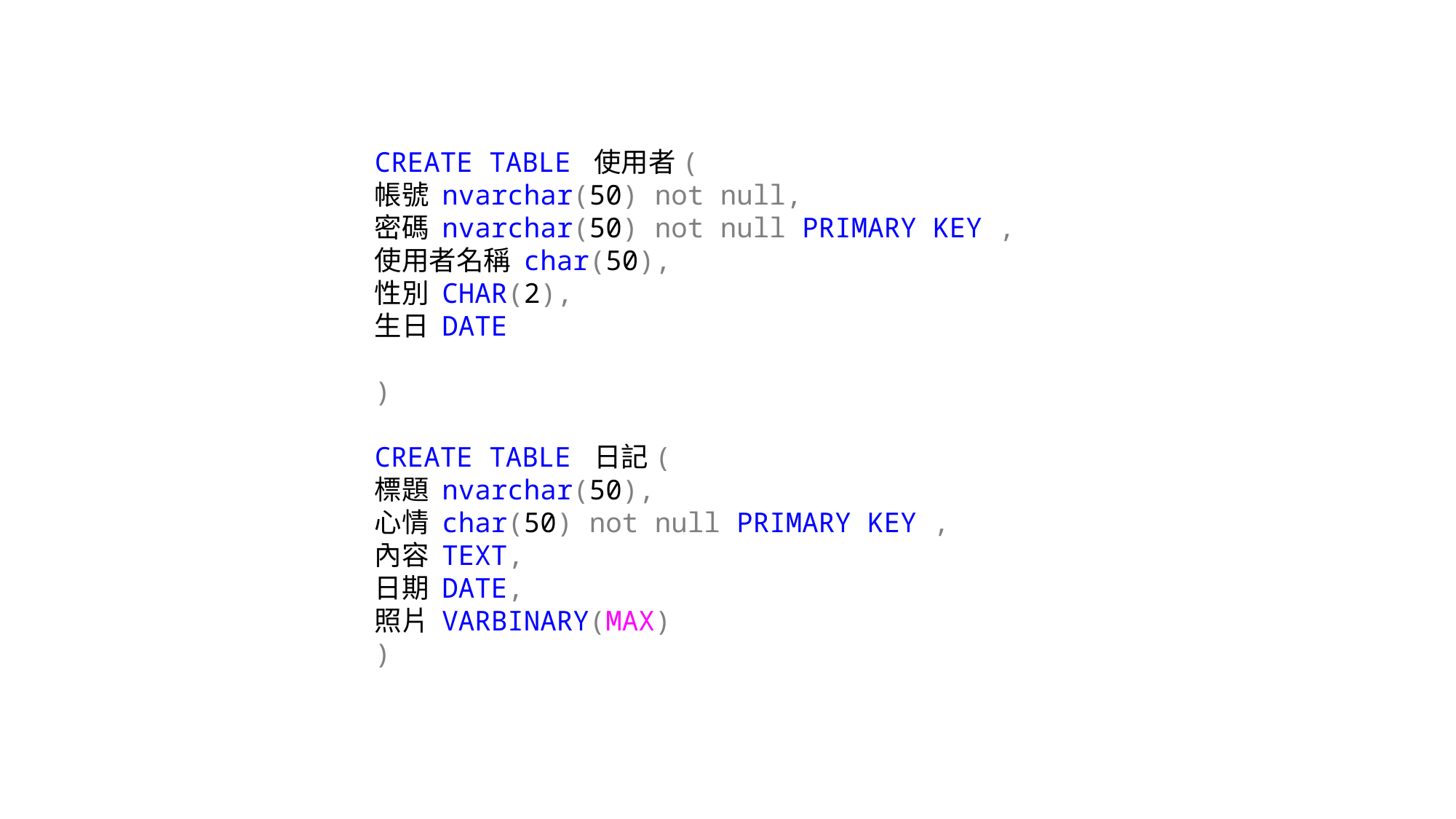

CREATE TABLE 使用者(
帳號 nvarchar(50) not null,
密碼 nvarchar(50) not null PRIMARY KEY ,
使用者名稱 char(50),
性別 CHAR(2),
生日 DATE

)

CREATE TABLE 日記(
標題 nvarchar(50),
心情 char(50) not null PRIMARY KEY ,
內容 TEXT,
日期 DATE,
照片 VARBINARY(MAX)
)